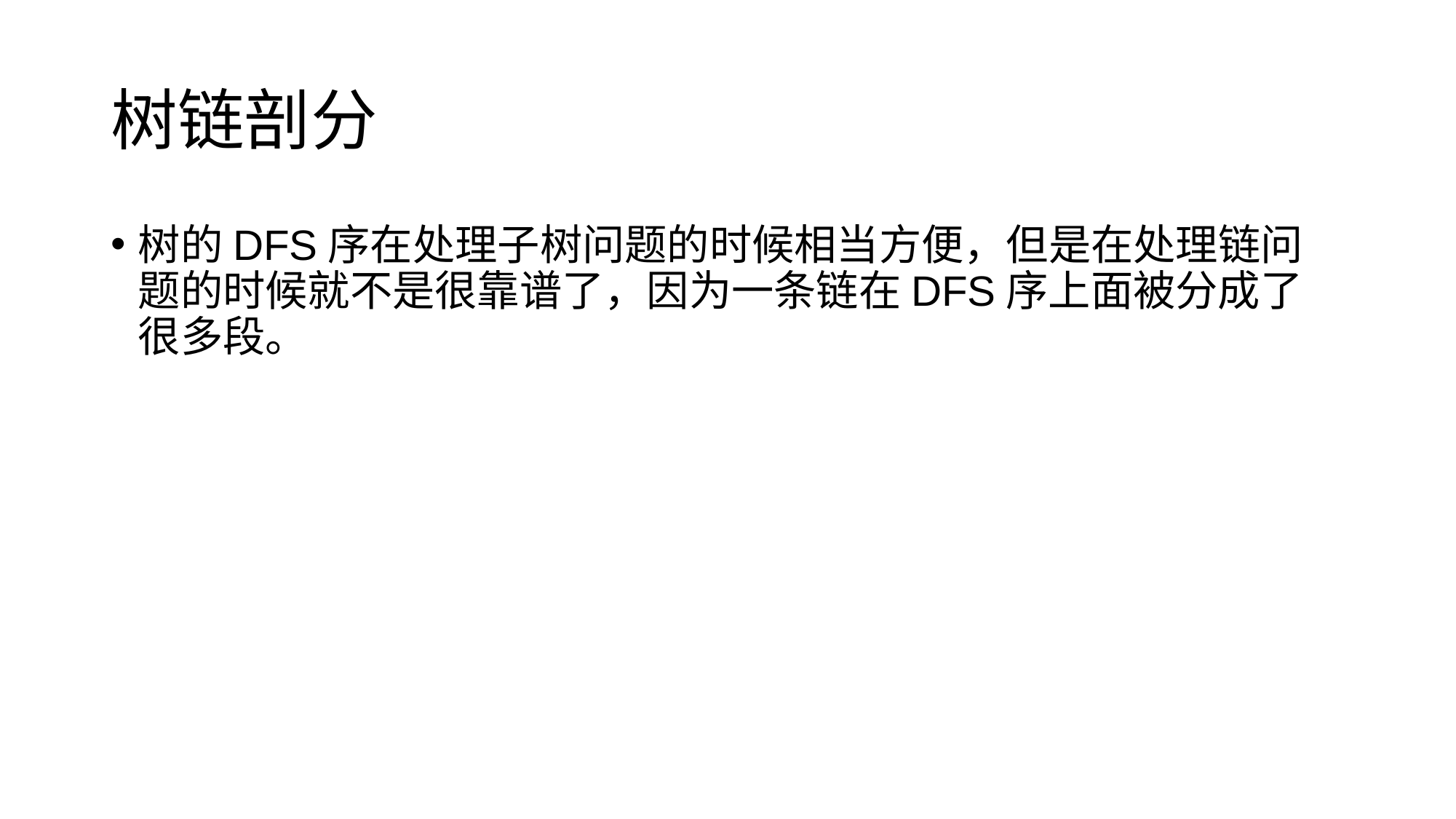

# 树链剖分
树的DFS序在处理子树问题的时候相当方便，但是在处理链问题的时候就不是很靠谱了，因为一条链在DFS序上面被分成了很多段。